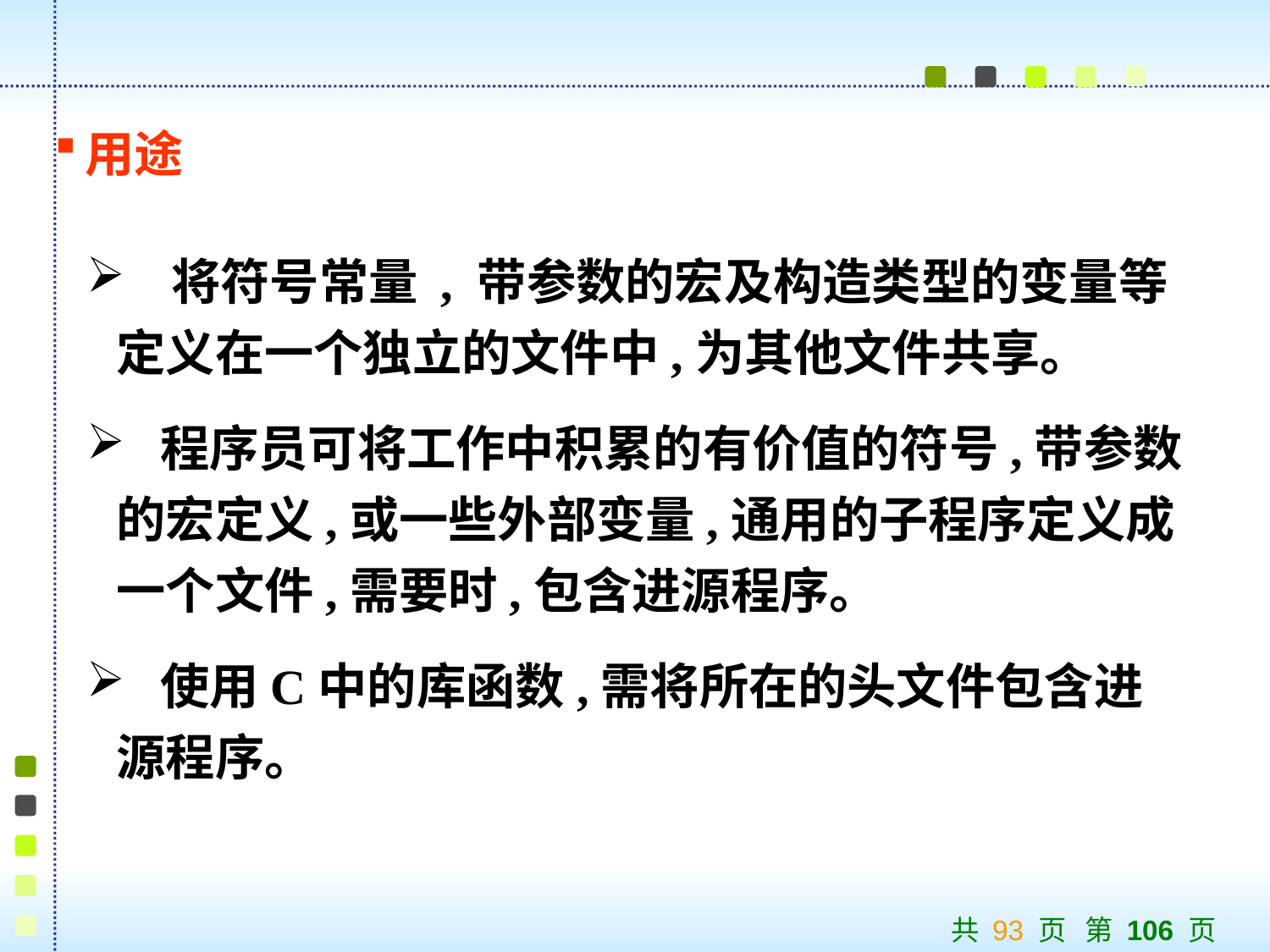

用途
   将符号常量 , 带参数的宏及构造类型的变量等定义在一个独立的文件中,为其他文件共享。
  程序员可将工作中积累的有价值的符号,带参数的宏定义,或一些外部变量,通用的子程序定义成一个文件,需要时,包含进源程序。
  使用C中的库函数,需将所在的头文件包含进源程序。
共 93 页   第 106 页